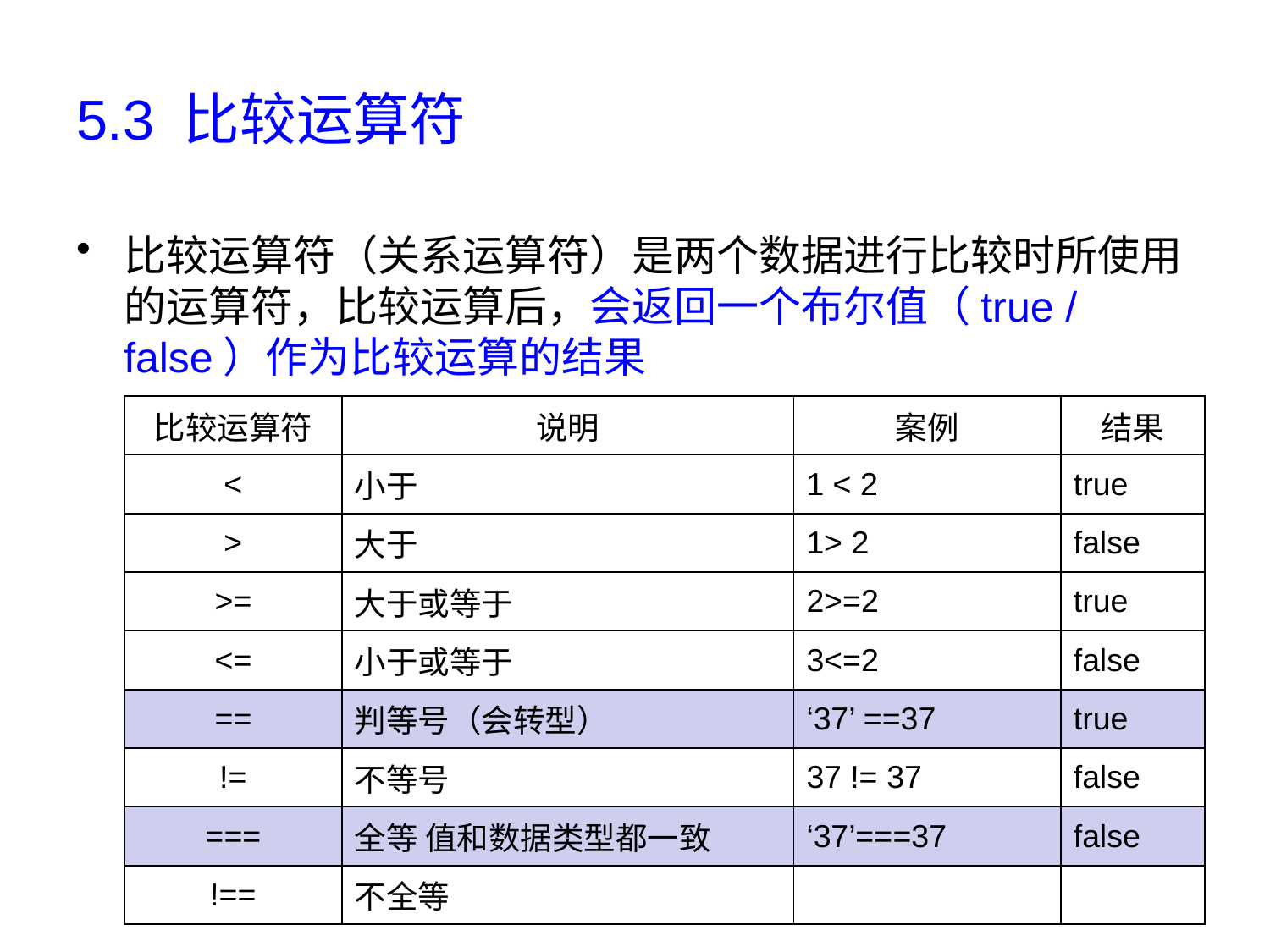

# 5.3 比较运算符
比较运算符（关系运算符）是两个数据进行比较时所使用的运算符，比较运算后，会返回一个布尔值（true / false）作为比较运算的结果
| 比较运算符 | 说明 | 案例 | 结果 |
| --- | --- | --- | --- |
| < | 小于 | 1 < 2 | true |
| > | 大于 | 1> 2 | false |
| >= | 大于或等于 | 2>=2 | true |
| <= | 小于或等于 | 3<=2 | false |
| == | 判等号（会转型） | ‘37’ ==37 | true |
| != | 不等号 | 37 != 37 | false |
| === | 全等 值和数据类型都一致 | ‘37’===37 | false |
| !== | 不全等 |  |  |